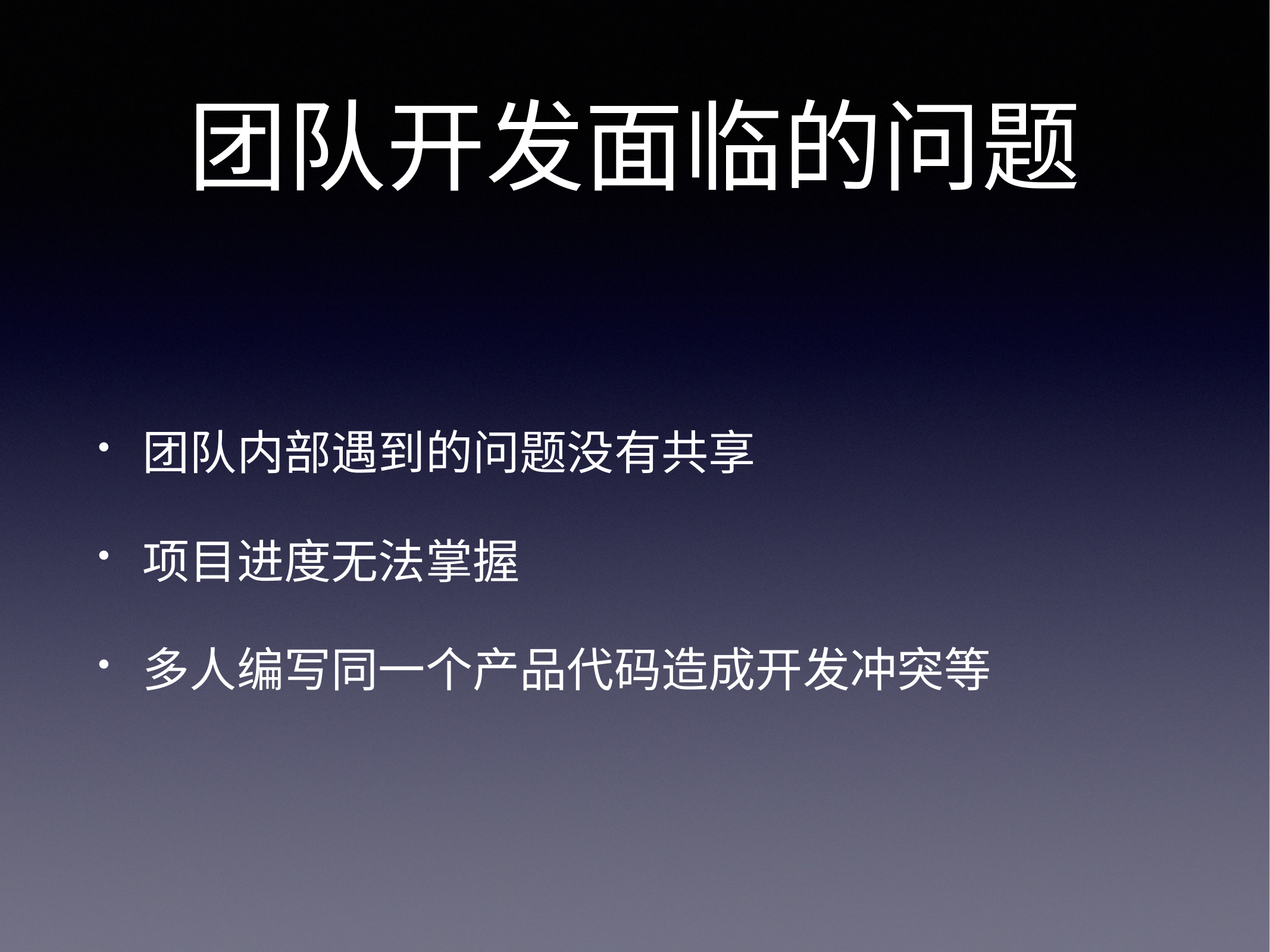

# 团队开发面临的问题
团队内部遇到的问题没有共享
项目进度无法掌握
多人编写同一个产品代码造成开发冲突等